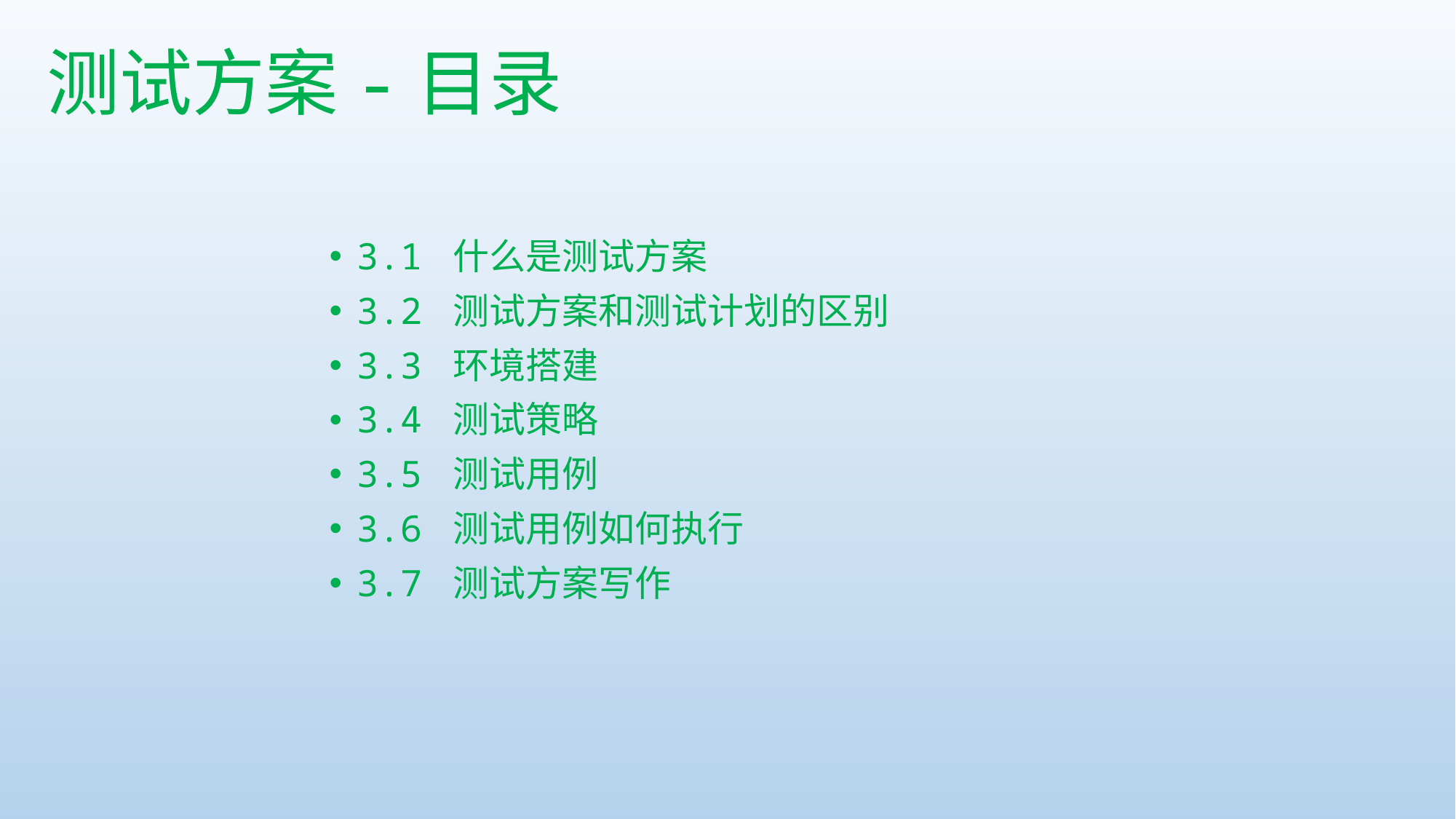

测试方案-目录
3.1 什么是测试方案
3.2 测试方案和测试计划的区别
3.3 环境搭建
3.4 测试策略
3.5 测试用例
3.6 测试用例如何执行
3.7 测试方案写作